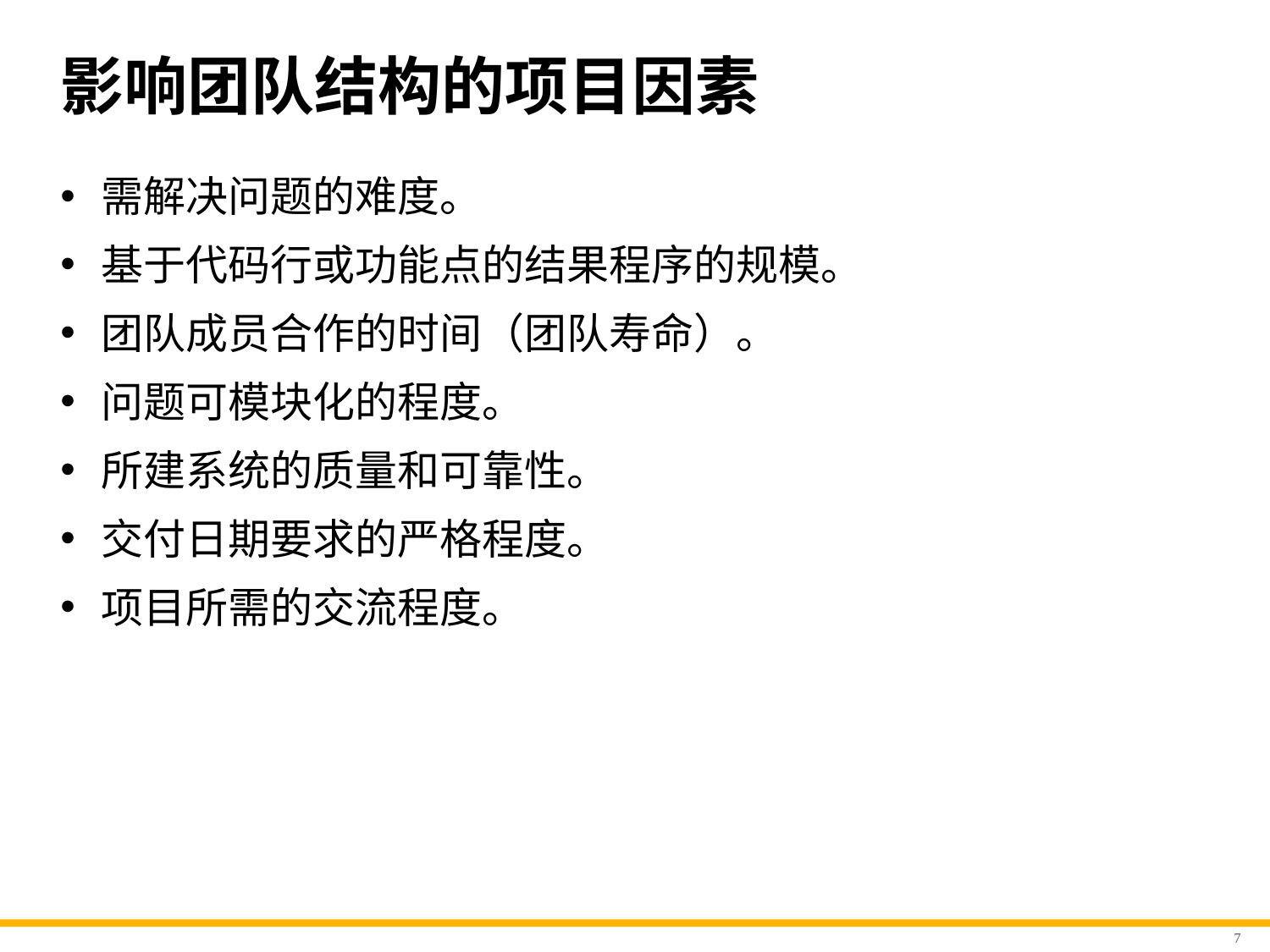

# 影响团队结构的项目因素
需解决问题的难度。
基于代码行或功能点的结果程序的规模。
团队成员合作的时间（团队寿命）。
问题可模块化的程度。
所建系统的质量和可靠性。
交付日期要求的严格程度。
项目所需的交流程度。
7